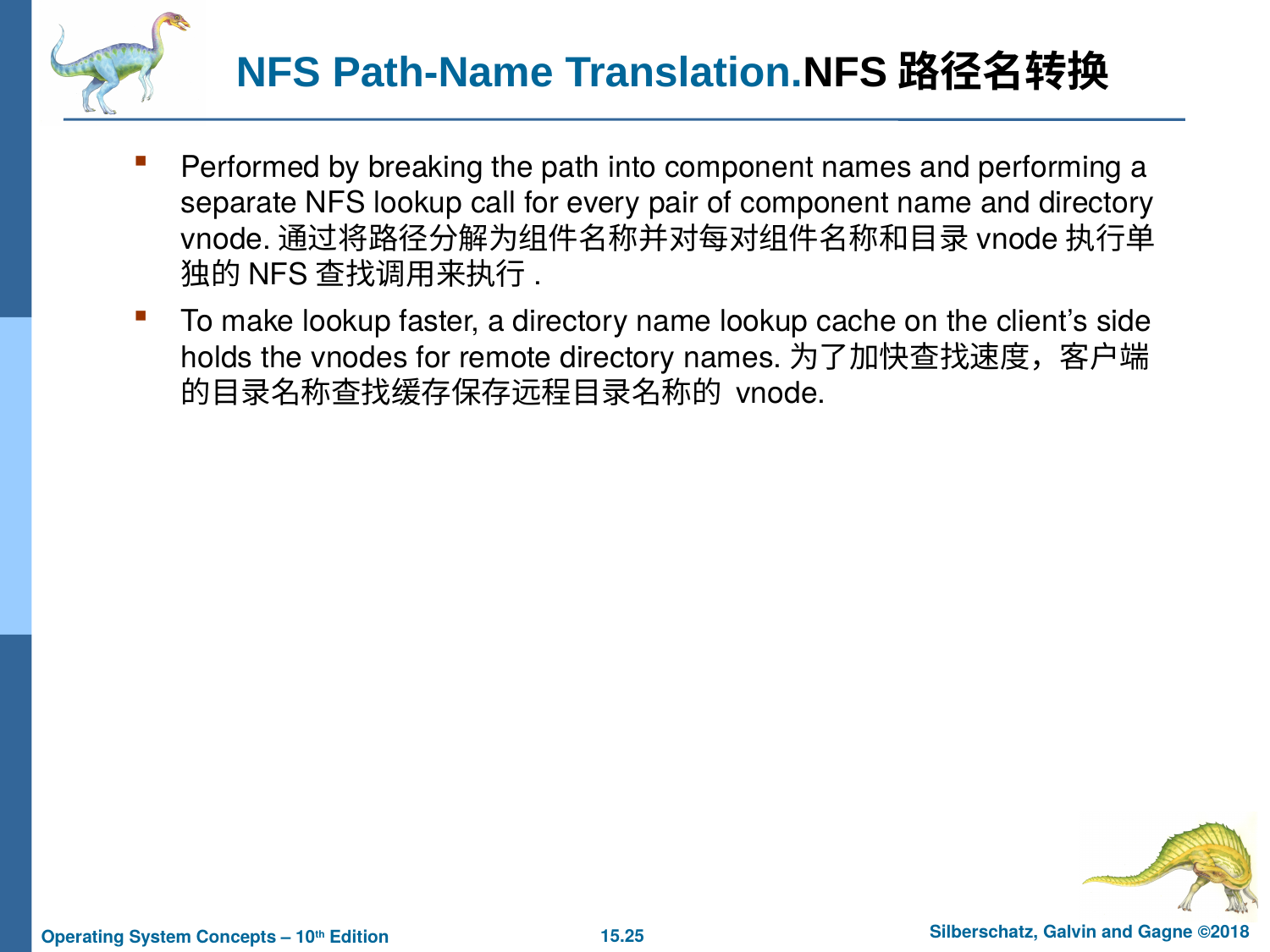

# NFS Path-Name Translation.NFS路径名转换
Performed by breaking the path into component names and performing a separate NFS lookup call for every pair of component name and directory vnode.通过将路径分解为组件名称并对每对组件名称和目录vnode执行单独的NFS查找调用来执行.
To make lookup faster, a directory name lookup cache on the client’s side holds the vnodes for remote directory names.为了加快查找速度，客户端的目录名称查找缓存保存远程目录名称的 vnode.